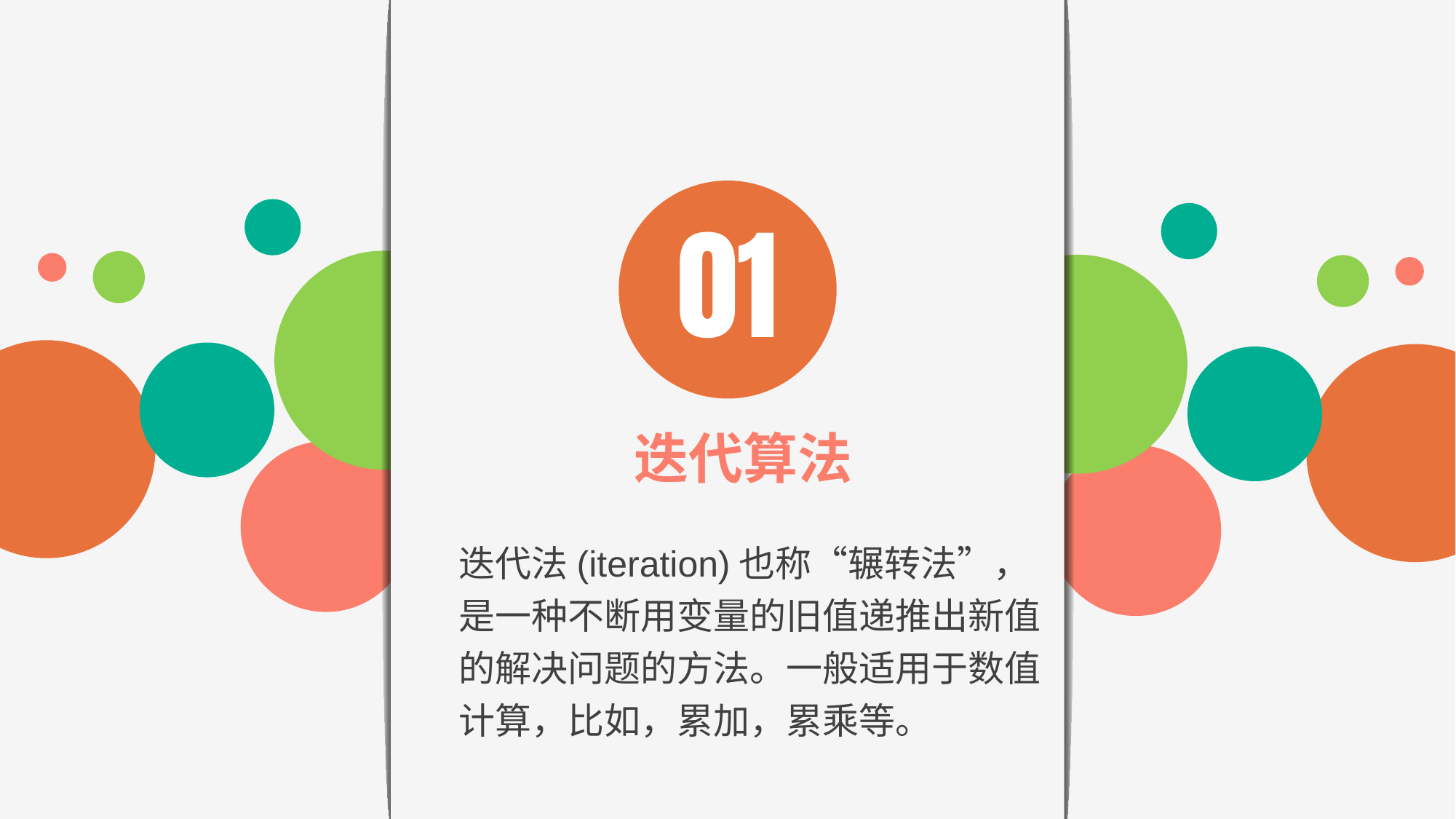

01
迭代算法
迭代法(iteration)也称“辗转法”，是一种不断用变量的旧值递推出新值的解决问题的方法。一般适用于数值计算，比如，累加，累乘等。